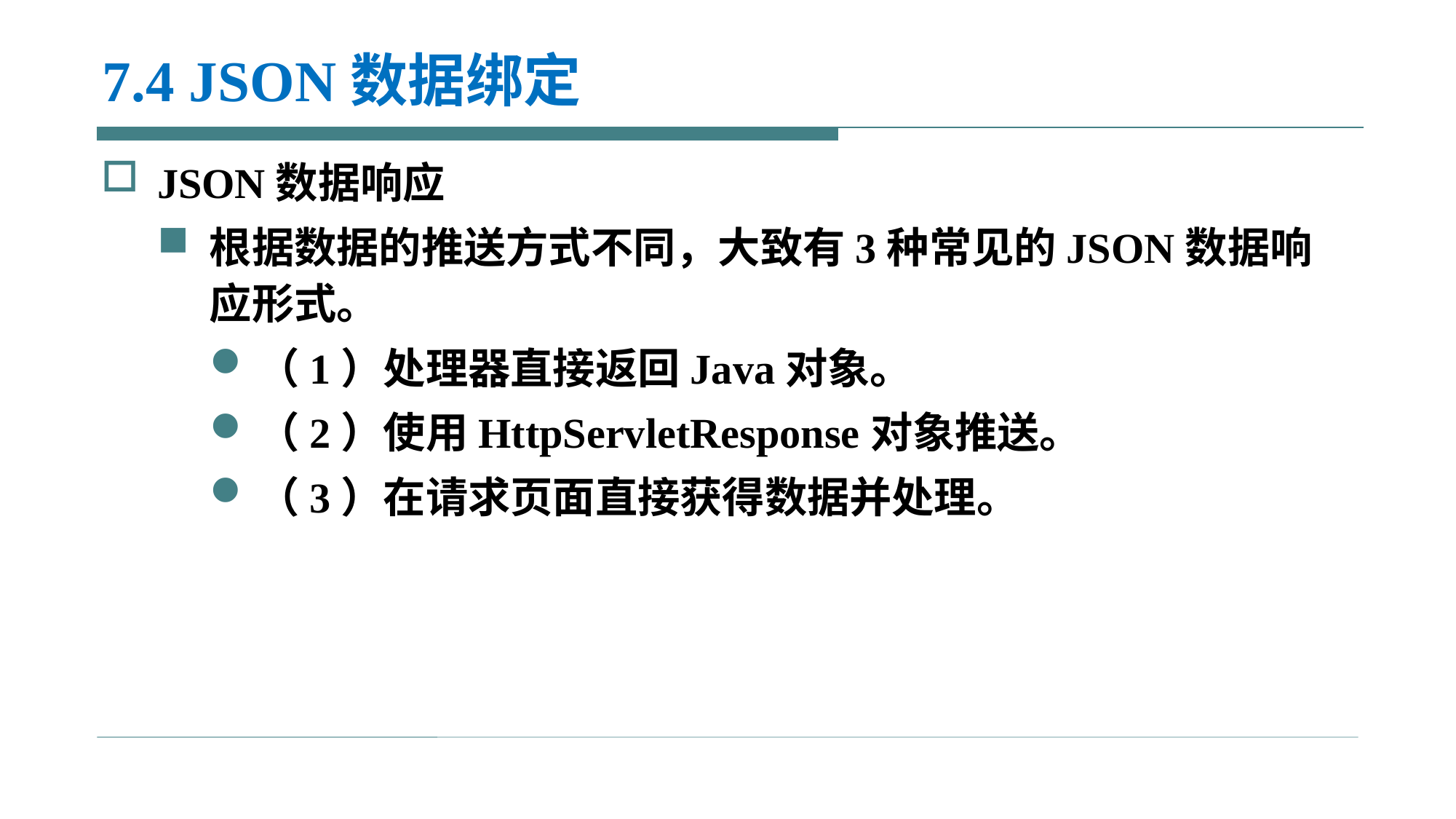

# 7.4 JSON数据绑定
JSON数据响应
根据数据的推送方式不同，大致有3种常见的JSON数据响应形式。
（1）处理器直接返回Java对象。
（2）使用HttpServletResponse对象推送。
（3）在请求页面直接获得数据并处理。
28